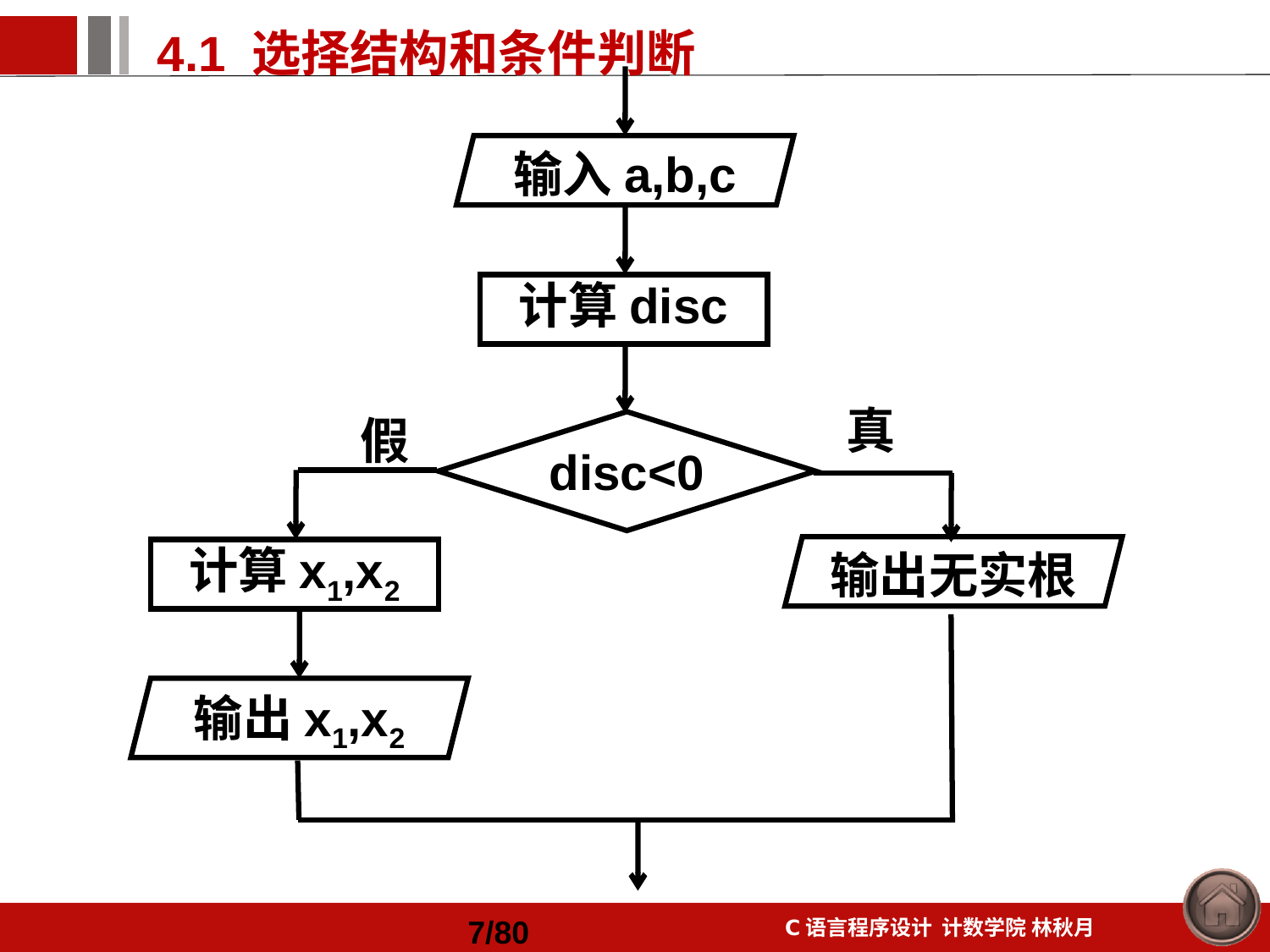

输入a,b,c
计算disc
真
假
disc<0
输出无实根
计算x1,x2
输出x1,x2